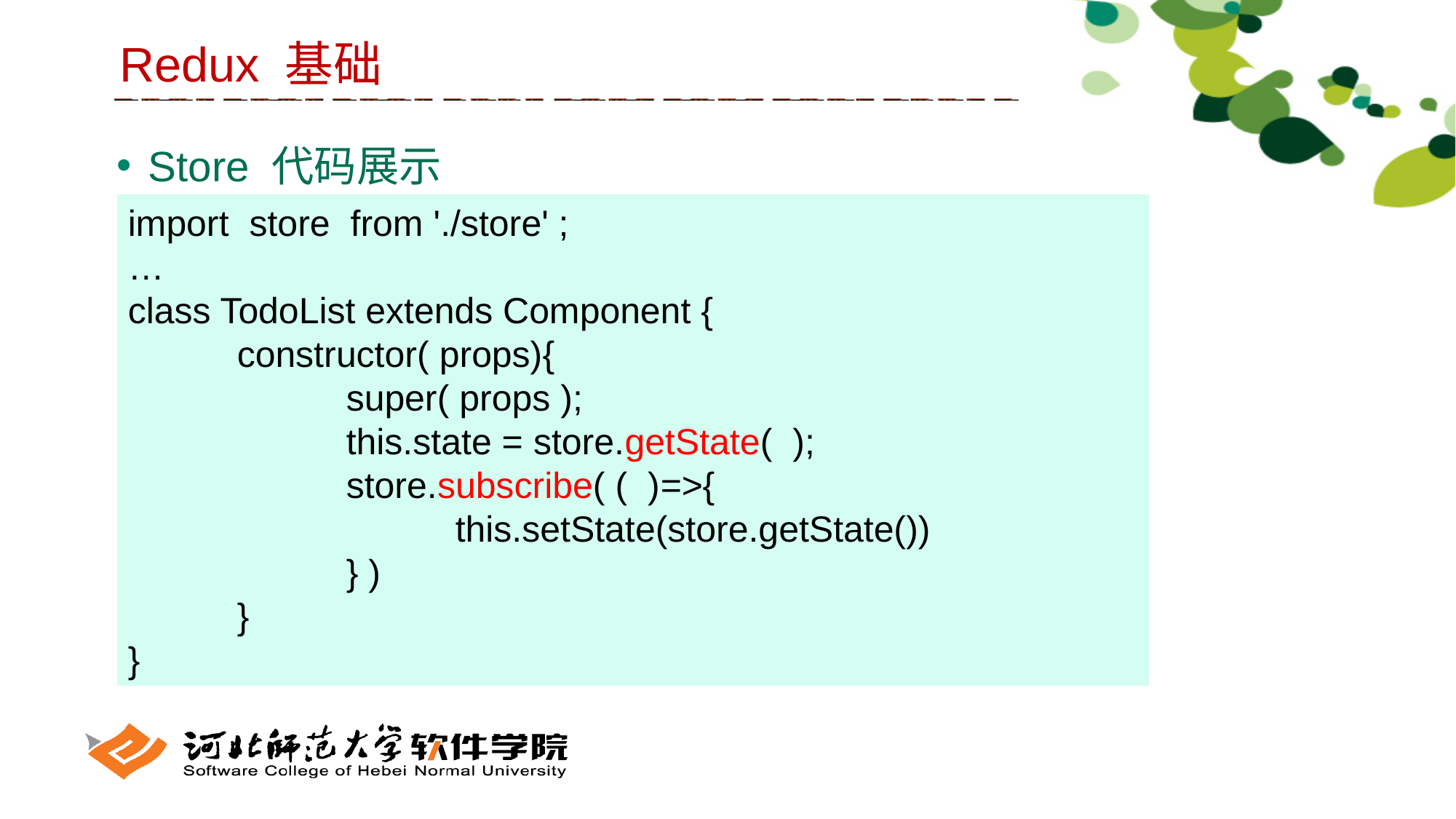

Redux 基础
 Store 代码展示

import  store  from './store' ;
…
class TodoList extends Component {
	constructor( props){
		super( props );
		this.state = store.getState(  );
		store.subscribe( (  )=>{
			this.setState(store.getState())
		} )
	}
}